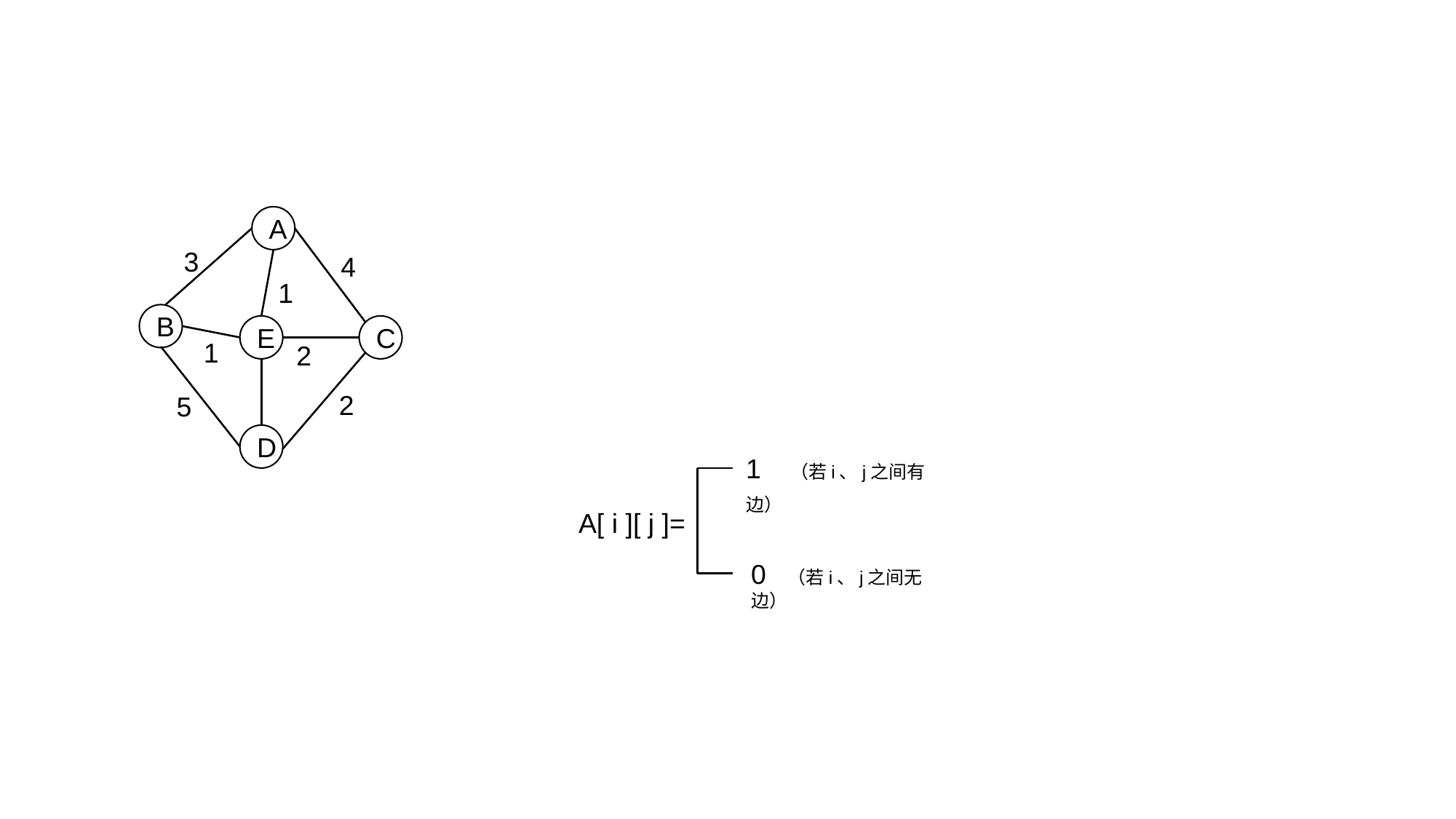

A
3
4
1
B
E
C
1
2
2
5
D
1   （若i、j之间有边）
A[ i ][ j ]=
0  （若i、j之间无边）